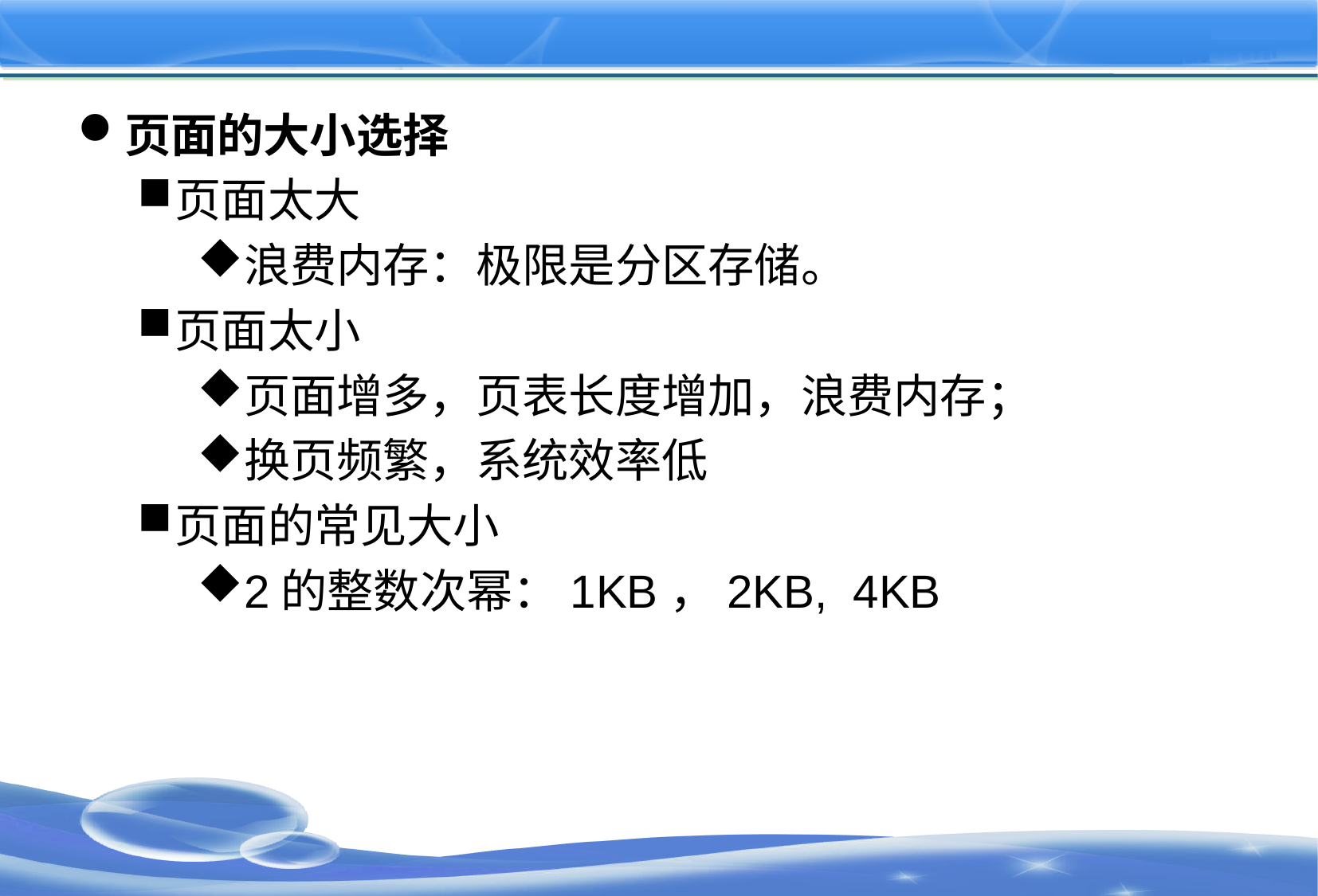

#
页面的大小选择
页面太大
浪费内存：极限是分区存储。
页面太小
页面增多，页表长度增加，浪费内存；
换页频繁，系统效率低
页面的常见大小
2的整数次幂：1KB，2KB,  4KB